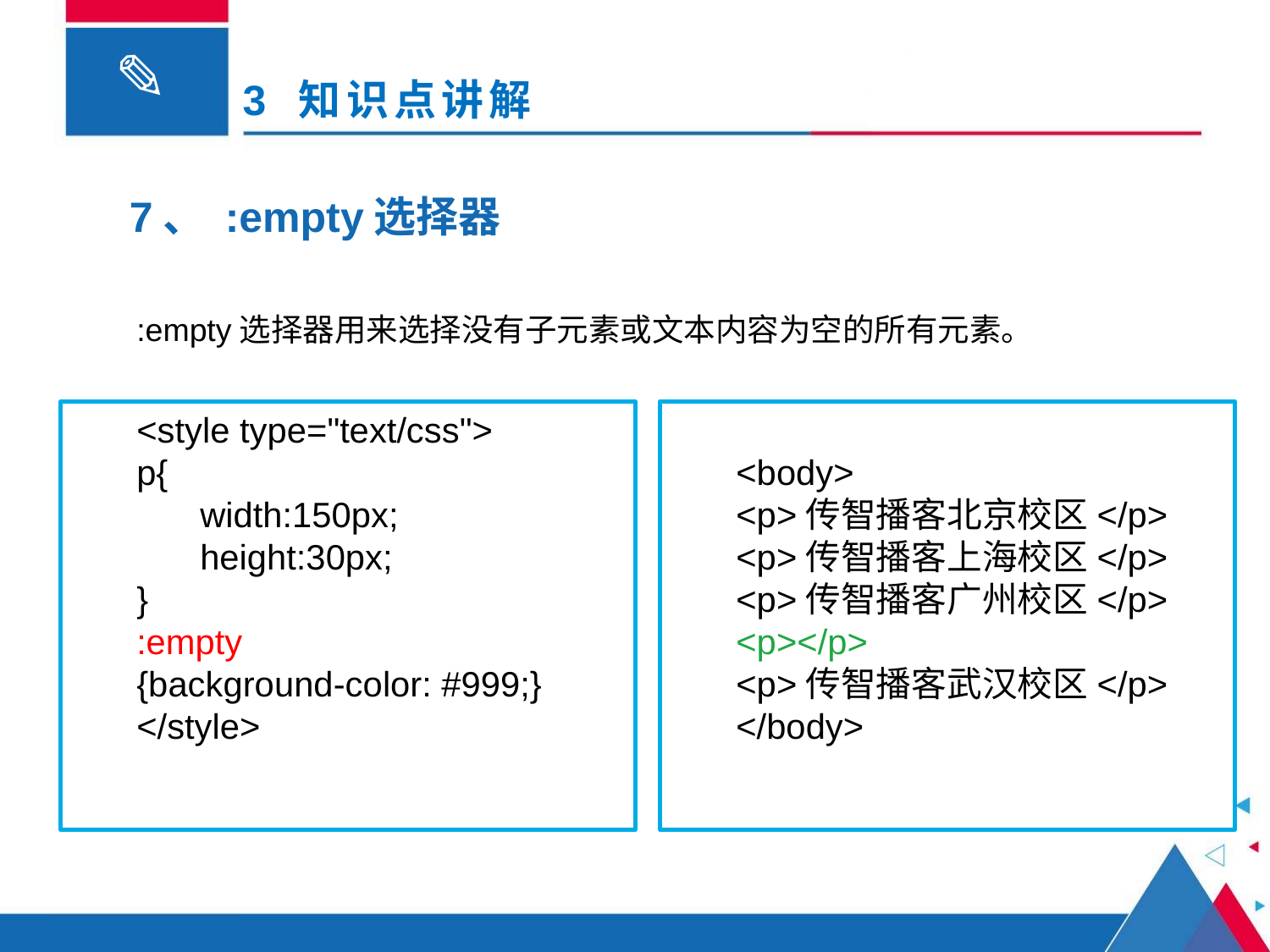

# 3 知识点讲解
7、 :empty选择器
:empty选择器用来选择没有子元素或文本内容为空的所有元素。
<style type="text/css">
p{
	width:150px;
	height:30px;
}
:empty
{background-color: #999;}
</style>

<body>
<p>传智播客北京校区</p>
<p>传智播客上海校区</p>
<p>传智播客广州校区</p>
<p></p>
<p>传智播客武汉校区</p>
</body>